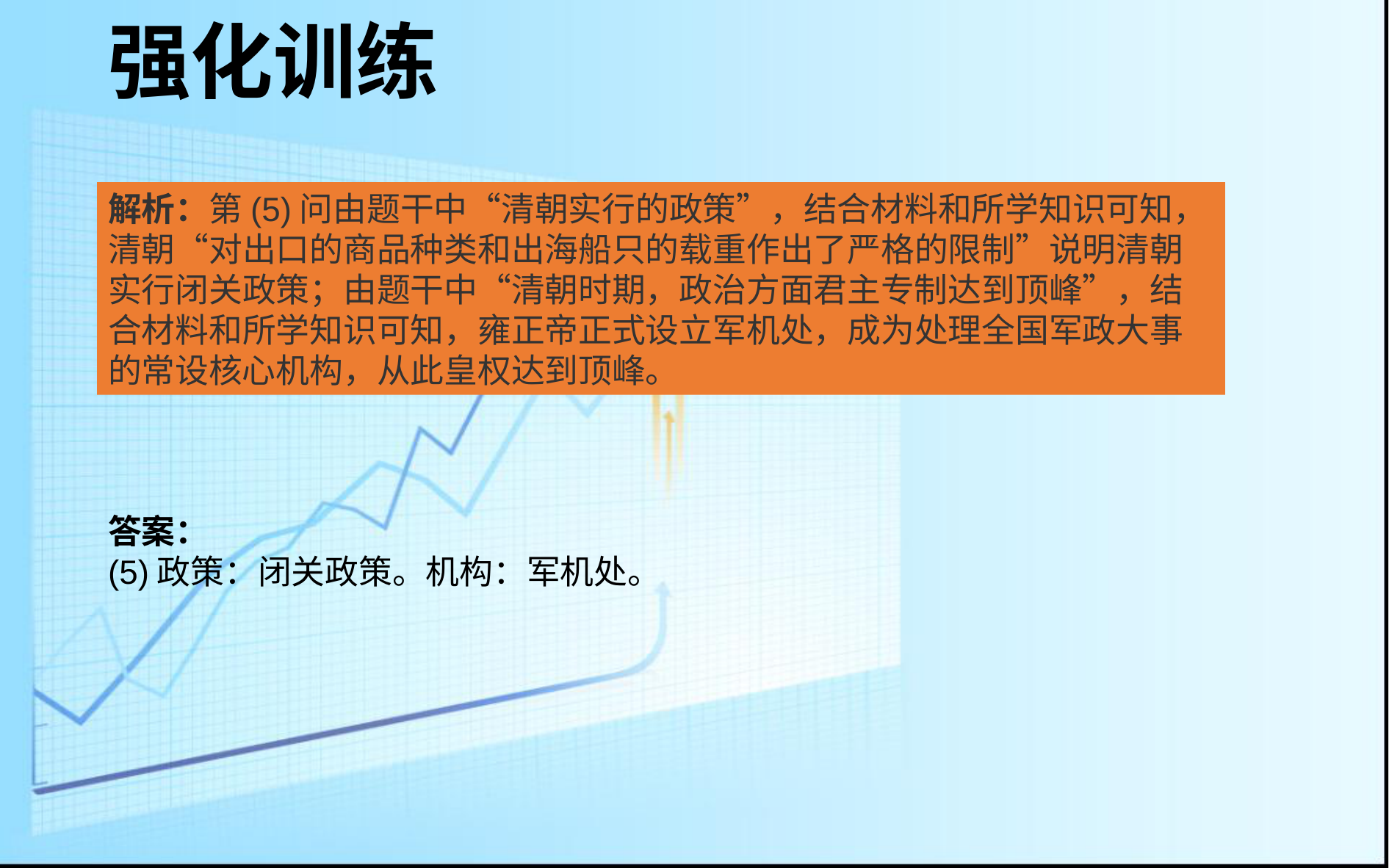

强化训练
解析：第(5)问由题干中“清朝实行的政策”，结合材料和所学知识可知，清朝“对出口的商品种类和出海船只的载重作出了严格的限制”说明清朝实行闭关政策；由题干中“清朝时期，政治方面君主专制达到顶峰”，结合材料和所学知识可知，雍正帝正式设立军机处，成为处理全国军政大事的常设核心机构，从此皇权达到顶峰。
答案：
(5)政策：闭关政策。机构：军机处。